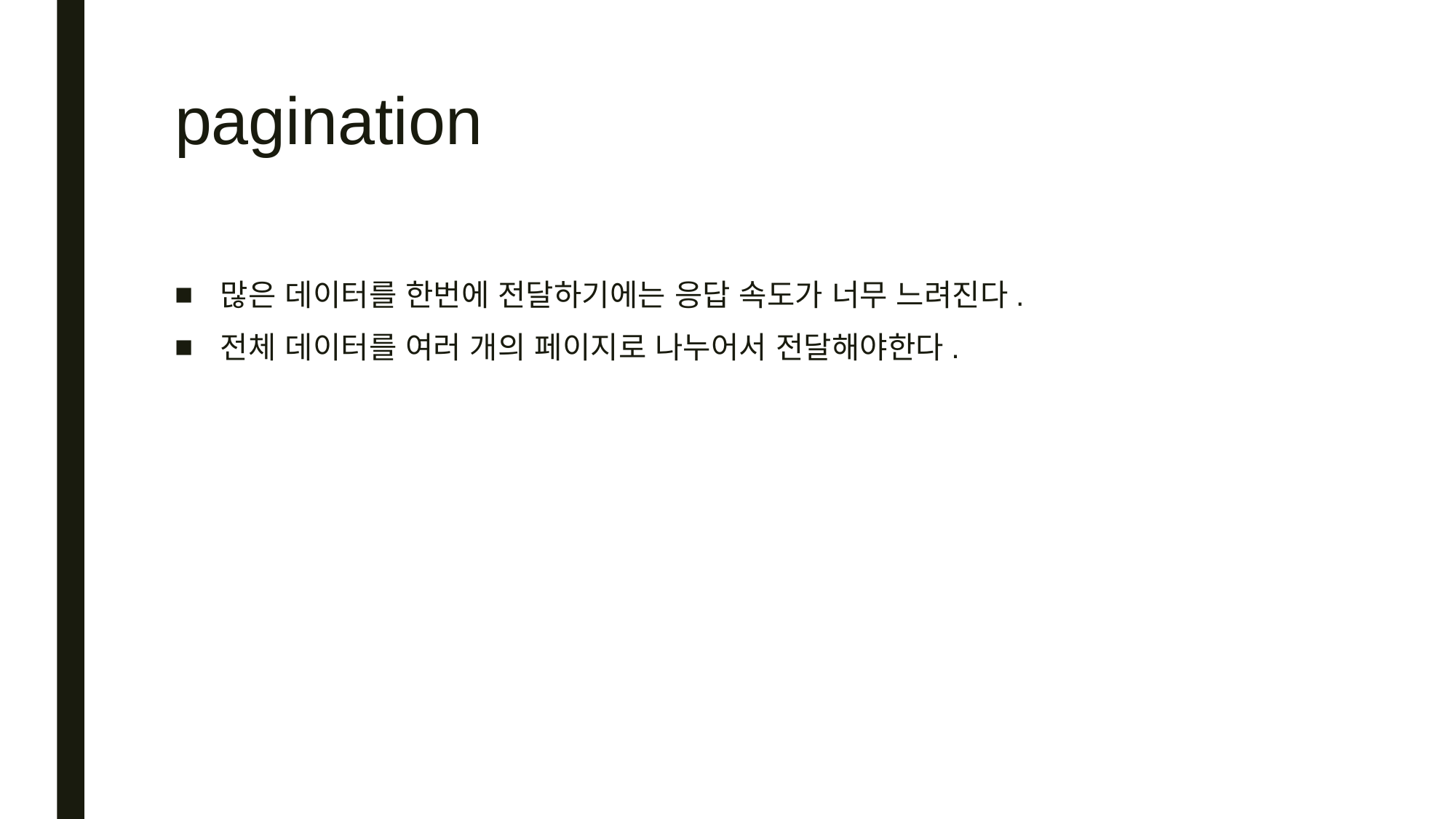

# pagination
많은 데이터를 한번에 전달하기에는 응답 속도가 너무 느려진다.
전체 데이터를 여러 개의 페이지로 나누어서 전달해야한다.